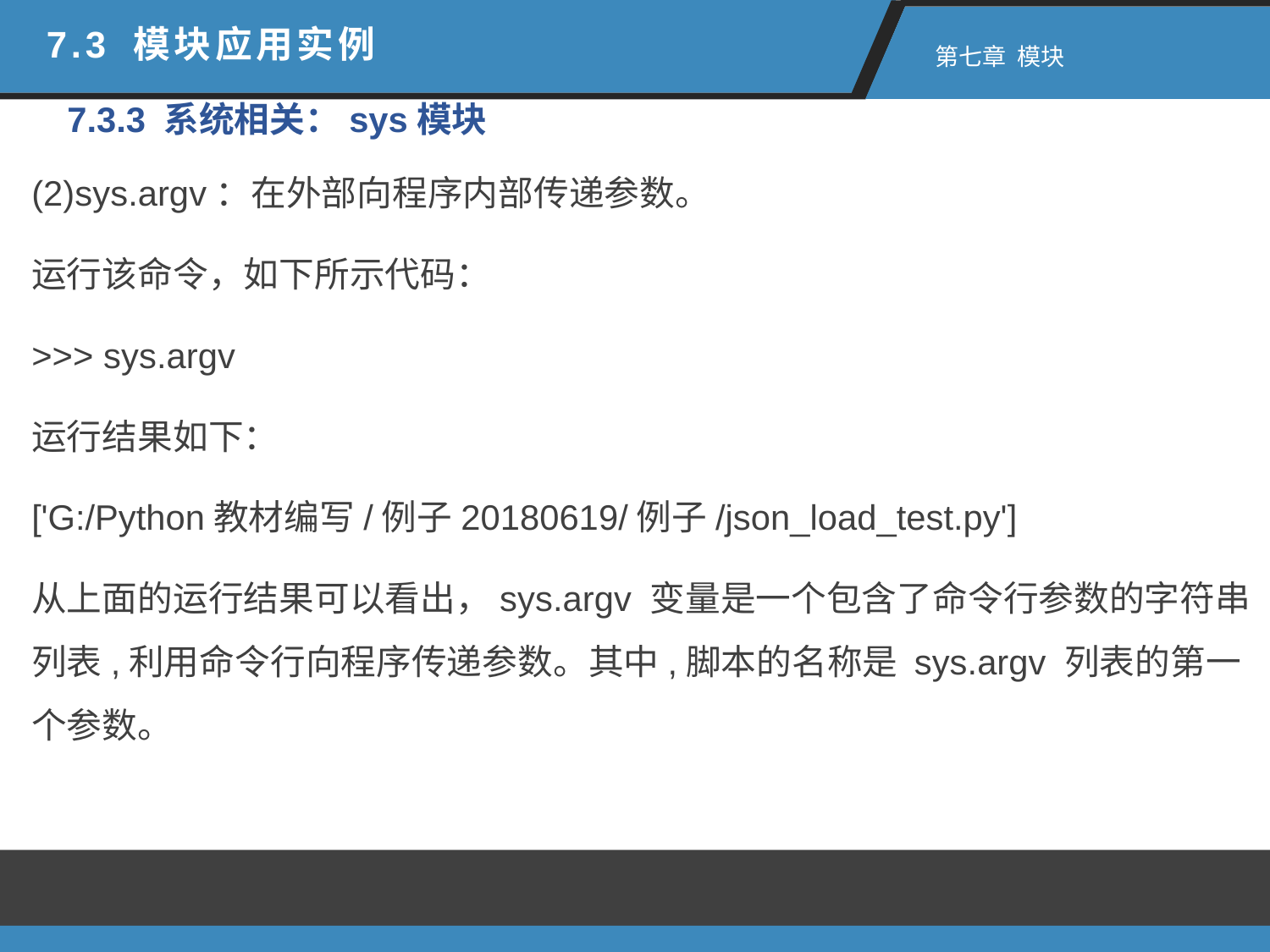

7.3 模块应用实例
  第七章  模块
7.3.3 系统相关：sys模块
(2)sys.argv：在外部向程序内部传递参数。
运行该命令，如下所示代码：
>>> sys.argv
运行结果如下：
['G:/Python教材编写/例子20180619/例子/json_load_test.py']
从上面的运行结果可以看出，sys.argv 变量是一个包含了命令行参数的字符串列表,利用命令行向程序传递参数。其中,脚本的名称是 sys.argv 列表的第一个参数。